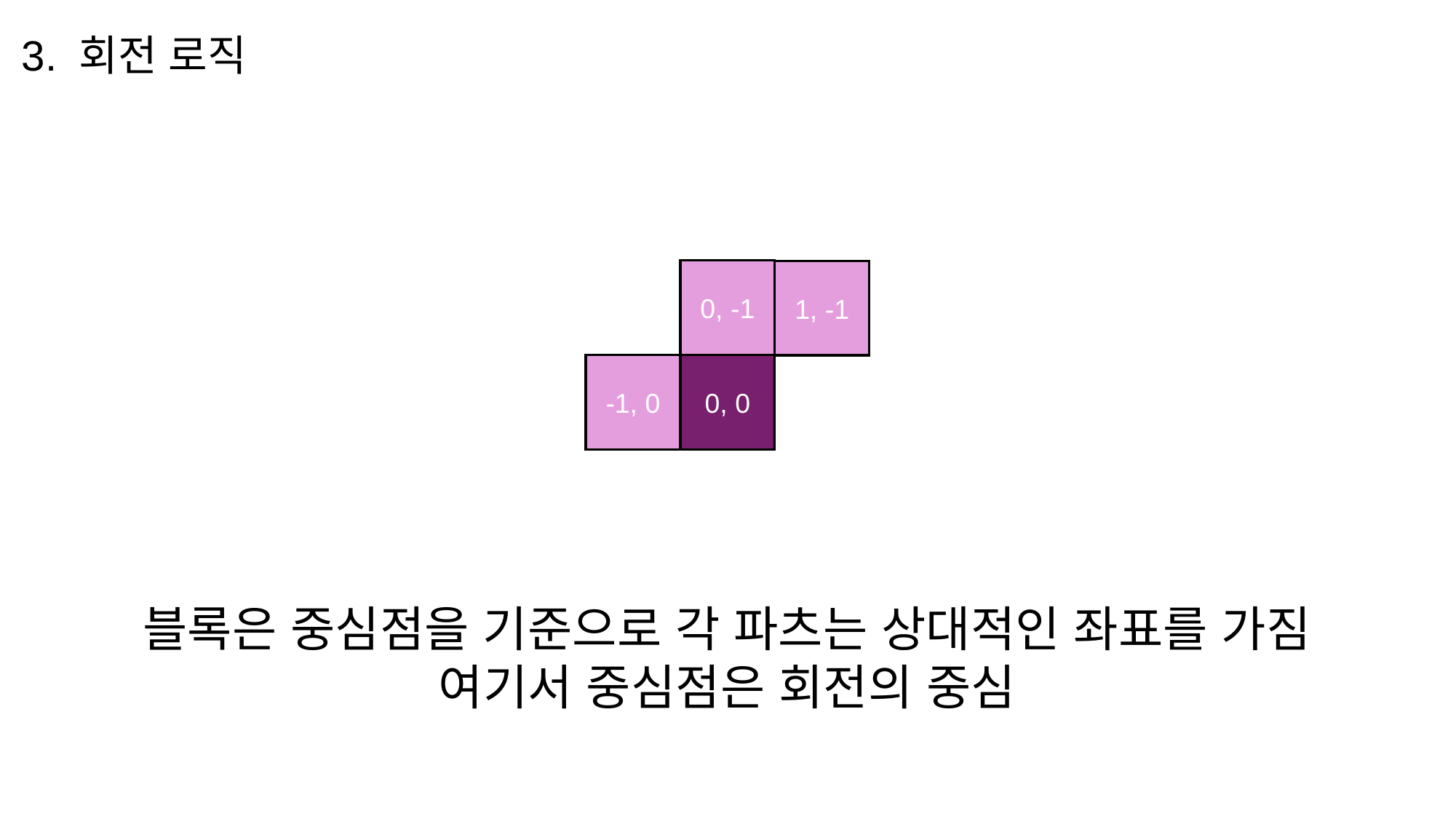

3. 회전 로직
0, -1
1, -1
-1, 0
0, 0
블록은 중심점을 기준으로 각 파츠는 상대적인 좌표를 가짐
여기서 중심점은 회전의 중심